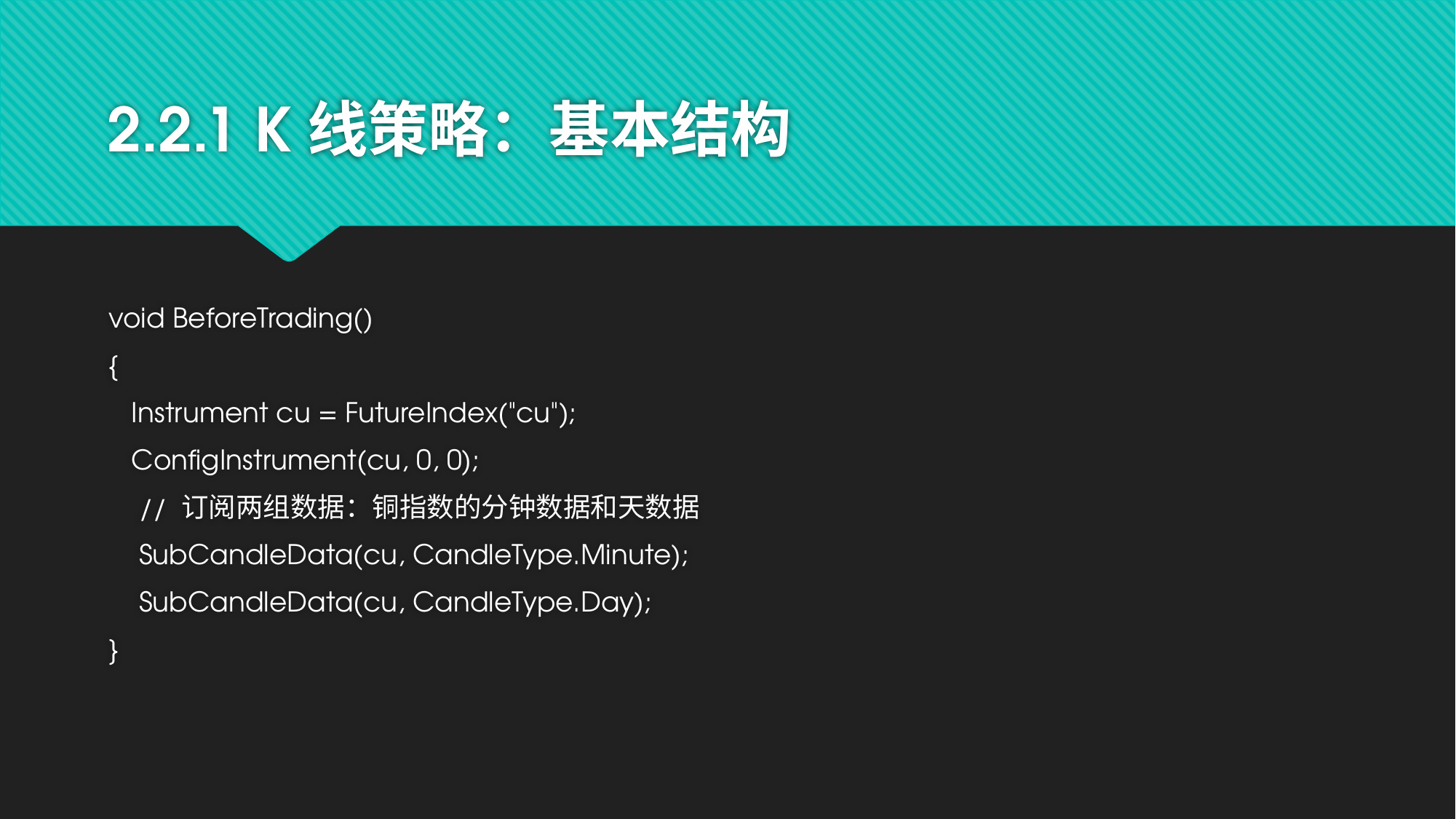

# 2.2.1 K线策略：基本结构
void BeforeTrading()
{
   Instrument cu = FutureIndex("cu");
   ConfigInstrument(cu, 0, 0);
    // 订阅两组数据：铜指数的分钟数据和天数据
    SubCandleData(cu, CandleType.Minute);
    SubCandleData(cu, CandleType.Day);
}